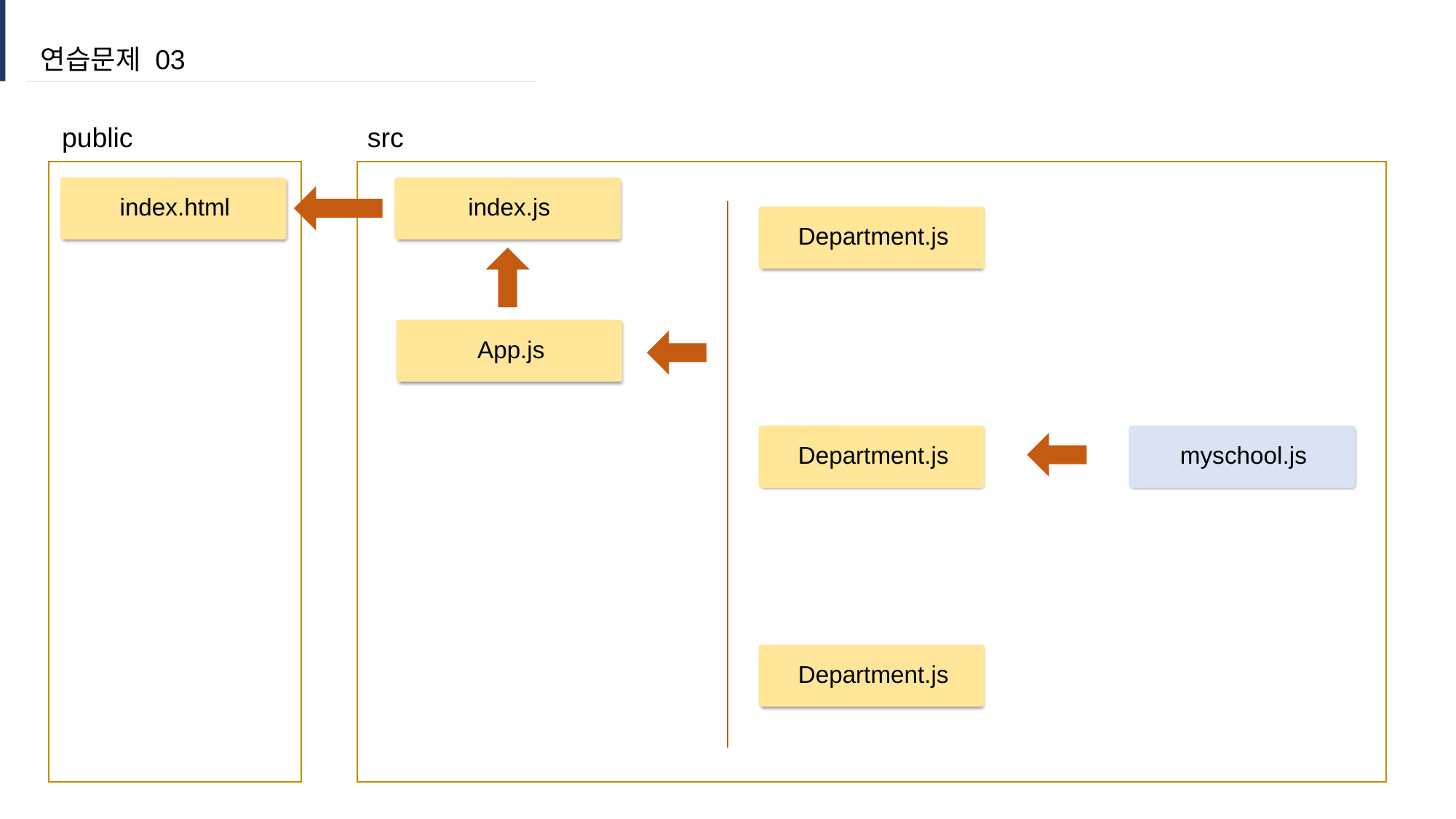

연습문제 03
public
src

index.html

index.js

Department.js

App.js

Department.js

myschool.js

Department.js